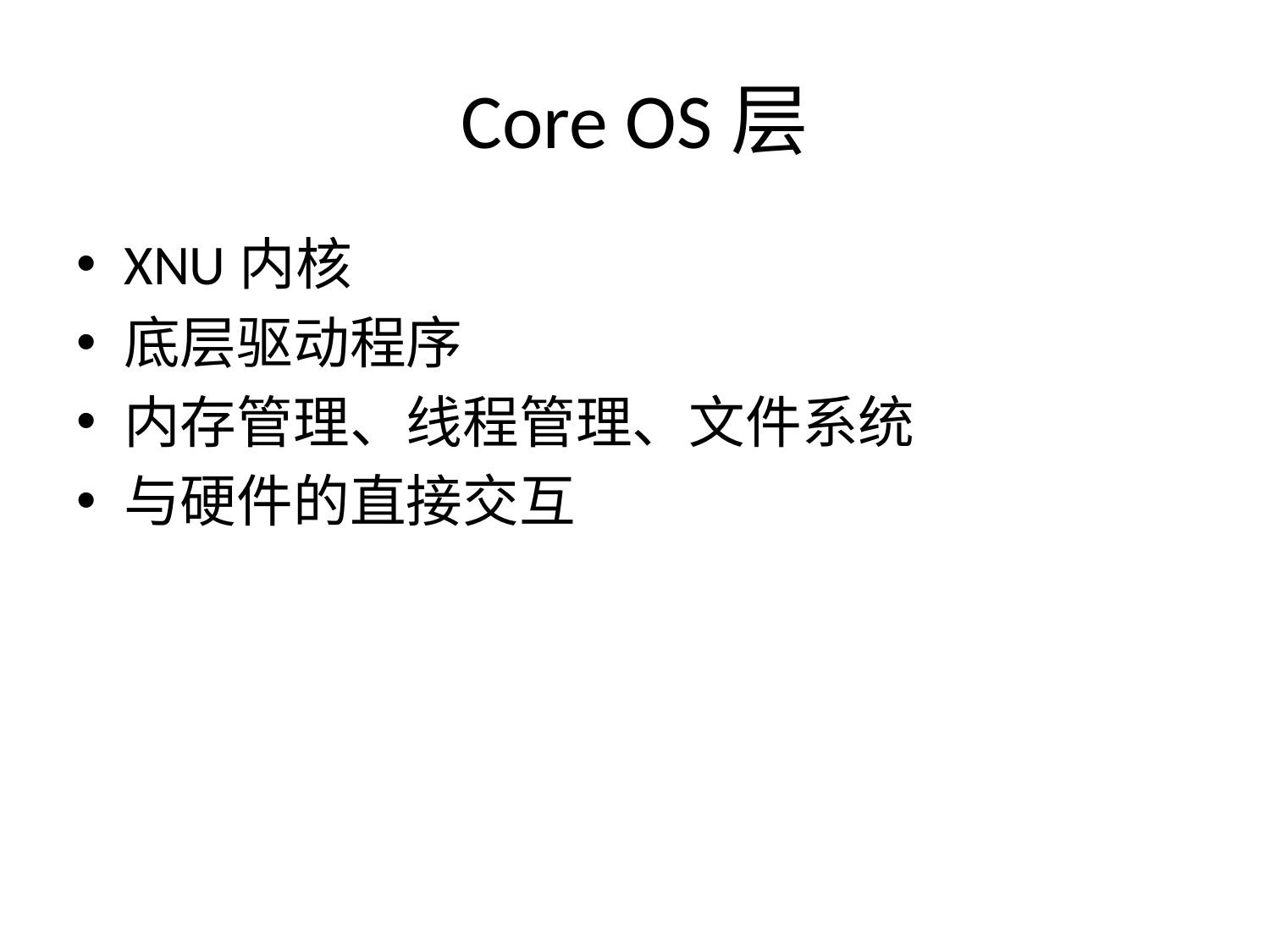

# Core OS层
XNU内核
底层驱动程序
内存管理、线程管理、文件系统
与硬件的直接交互